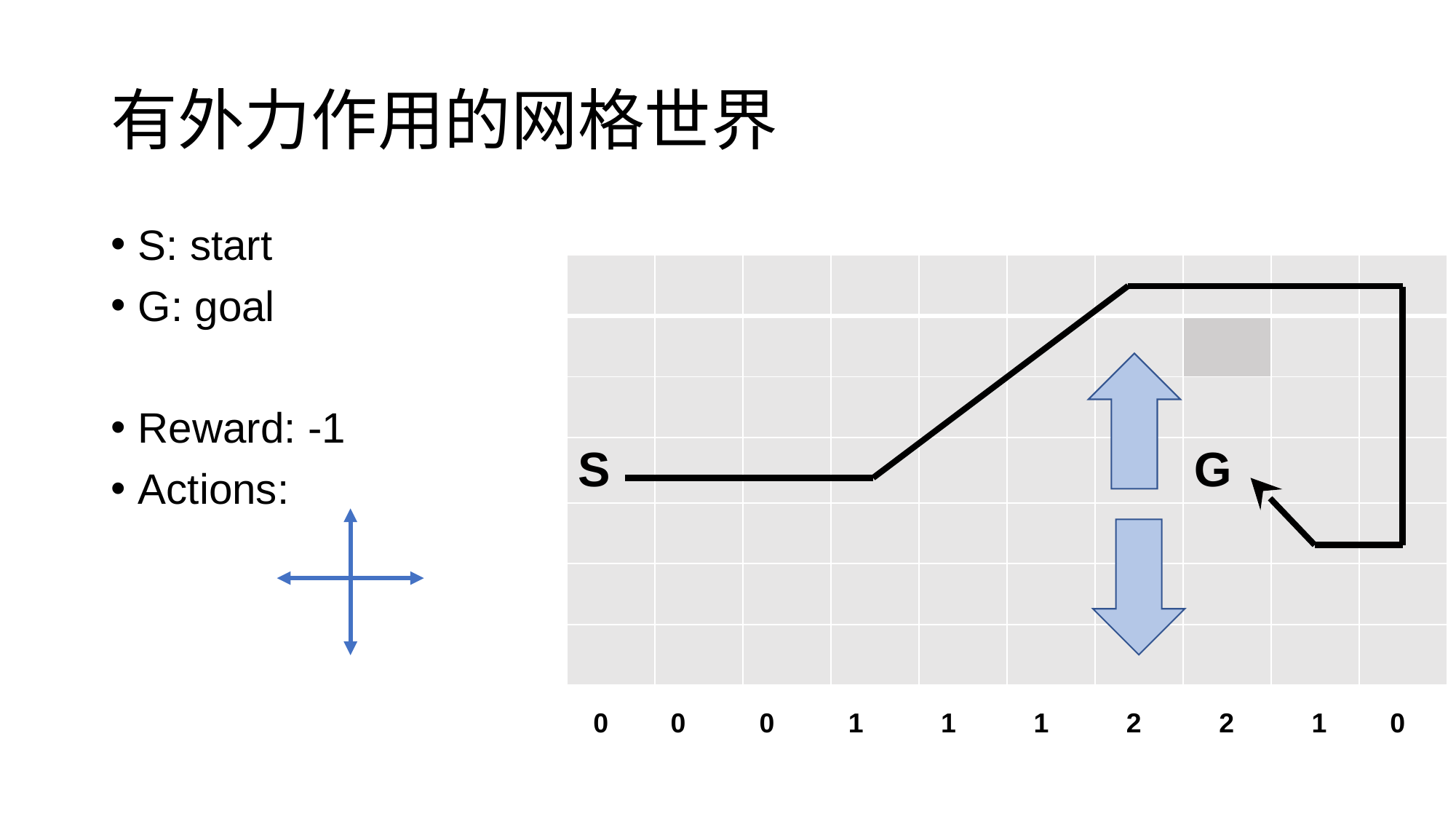

# 有外力作用的网格世界
S: start
G: goal

Reward: -1
Actions:

|  |  |  |  |  |  |  |  |  |  |
| --- | --- | --- | --- | --- | --- | --- | --- | --- | --- |
|  |  |  |  |  |  |  |  |  |  |
|  |  |  |  |  |  |  |  |  |  |
| S |  |  |  |  |  |  | G |  |  |
|  |  |  |  |  |  |  |  |  |  |
|  |  |  |  |  |  |  |  |  |  |
|  |  |  |  |  |  |  |  |  |  |

0
0
0
1
1
1
2
2
1
0